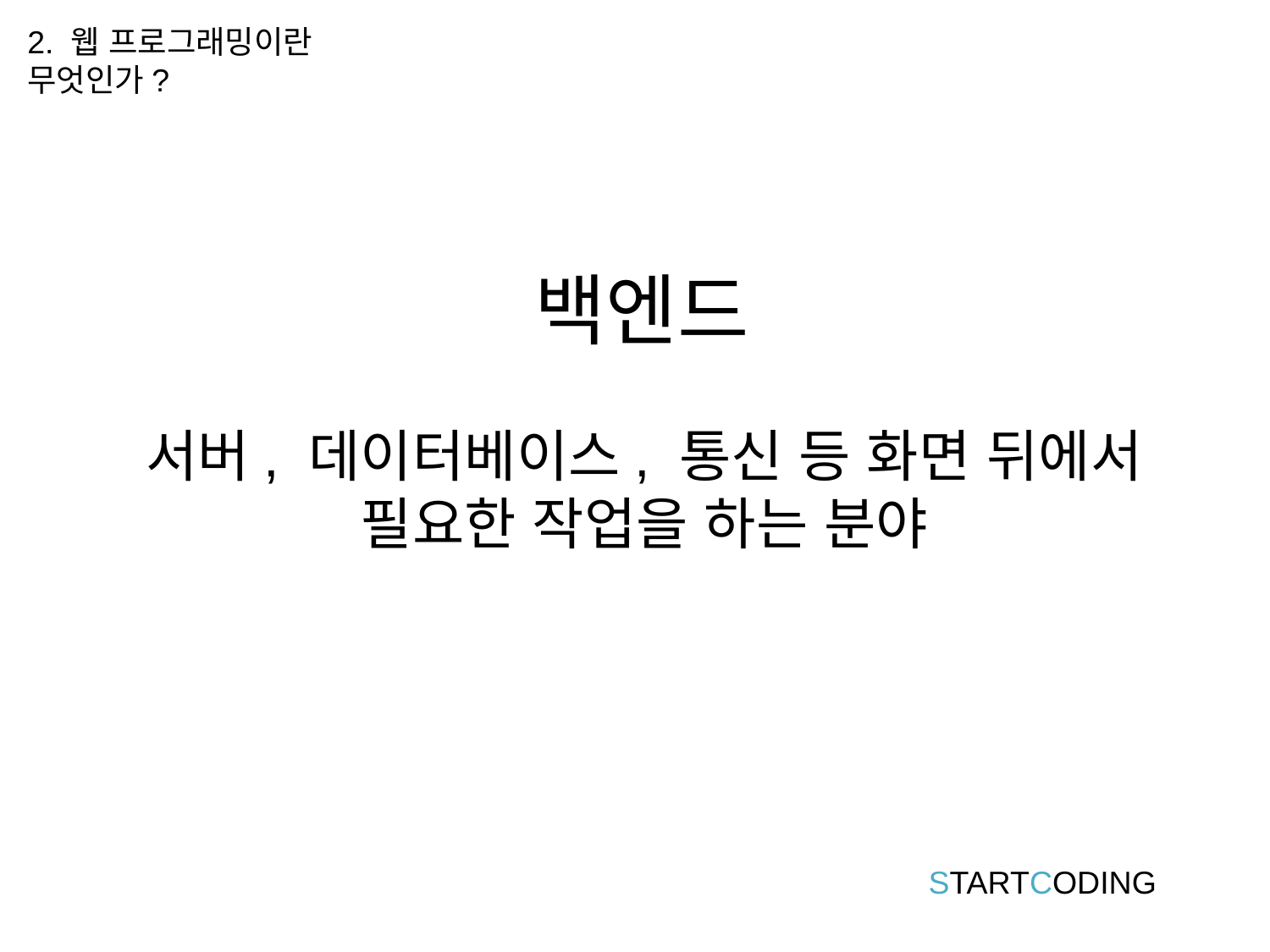

2. 웹 프로그래밍이란 무엇인가?
백엔드
# 서버, 데이터베이스, 통신 등 화면 뒤에서 필요한 작업을 하는 분야
STARTCODING